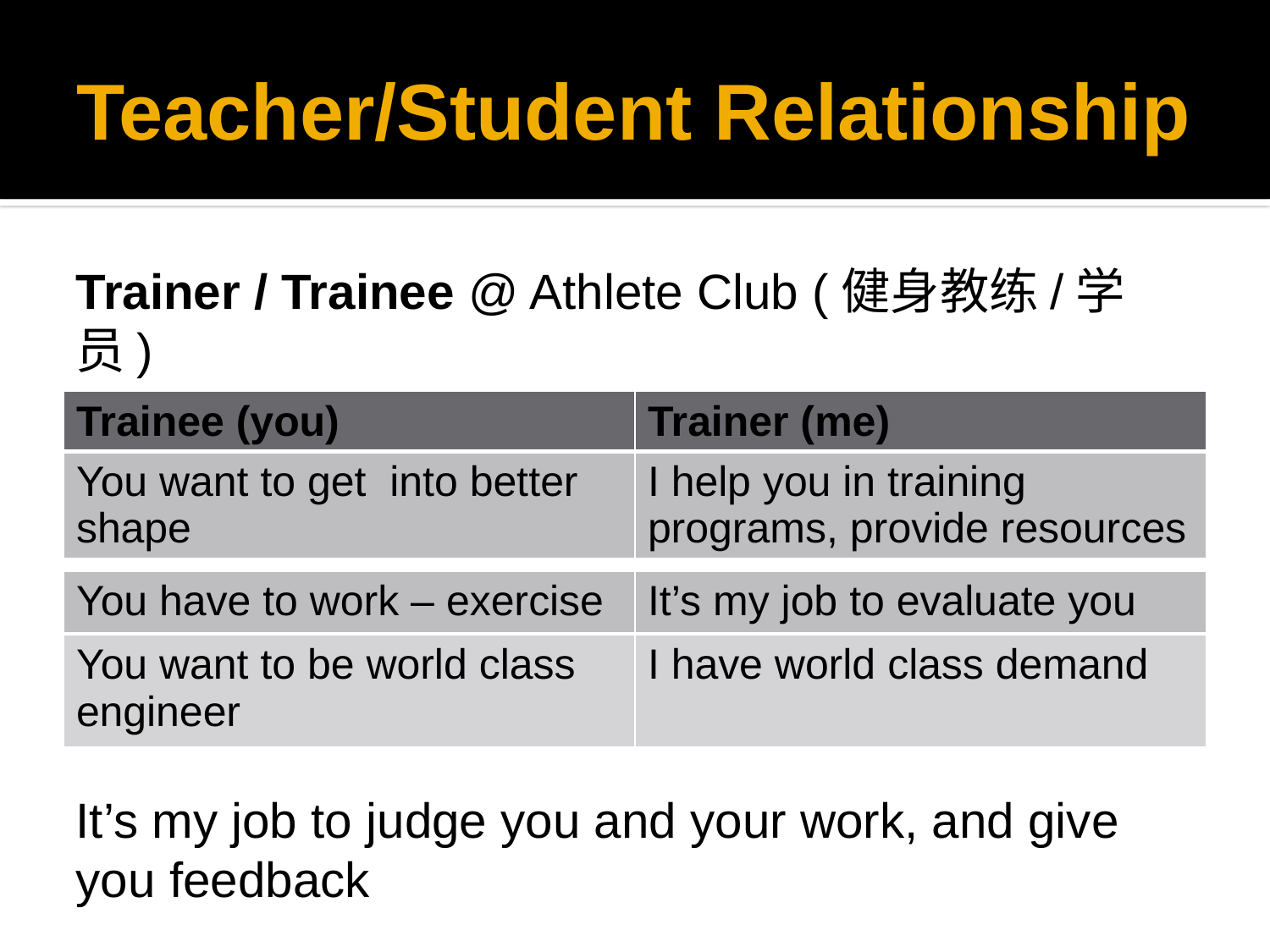

# Teacher/Student Relationship
Trainer / Trainee @ Athlete Club (健身教练/学员)
| Trainee (you) | Trainer (me) |
| --- | --- |
| You want to get into better shape | I help you in training programs, provide resources |
| You have to work – exercise | It’s my job to evaluate you |
| --- | --- |
| You want to be world class engineer | I have world class demand |
| --- | --- |
It’s my job to judge you and your work, and give you feedback